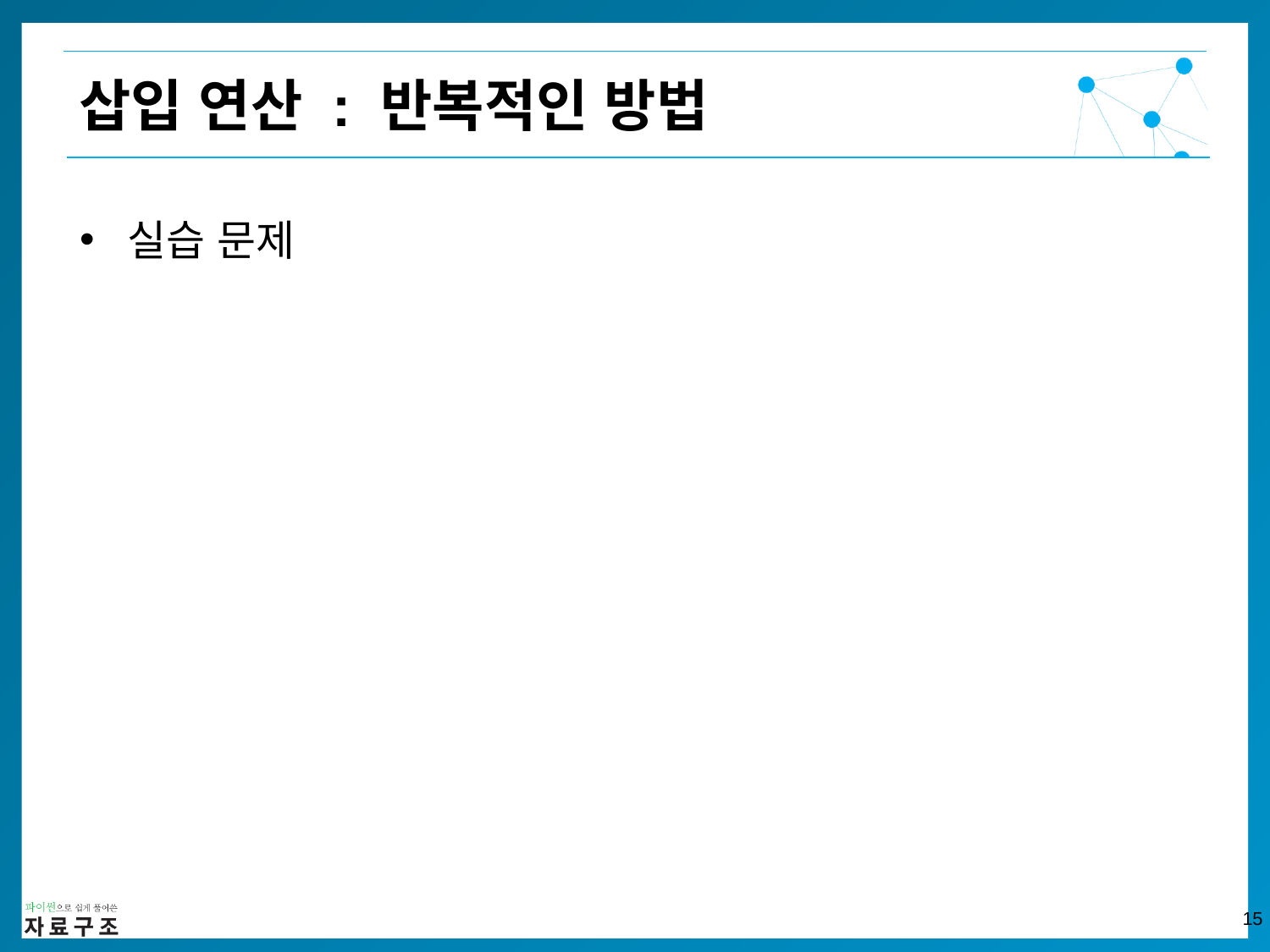

삽입 연산 : 반복적인 방법
실습 문제